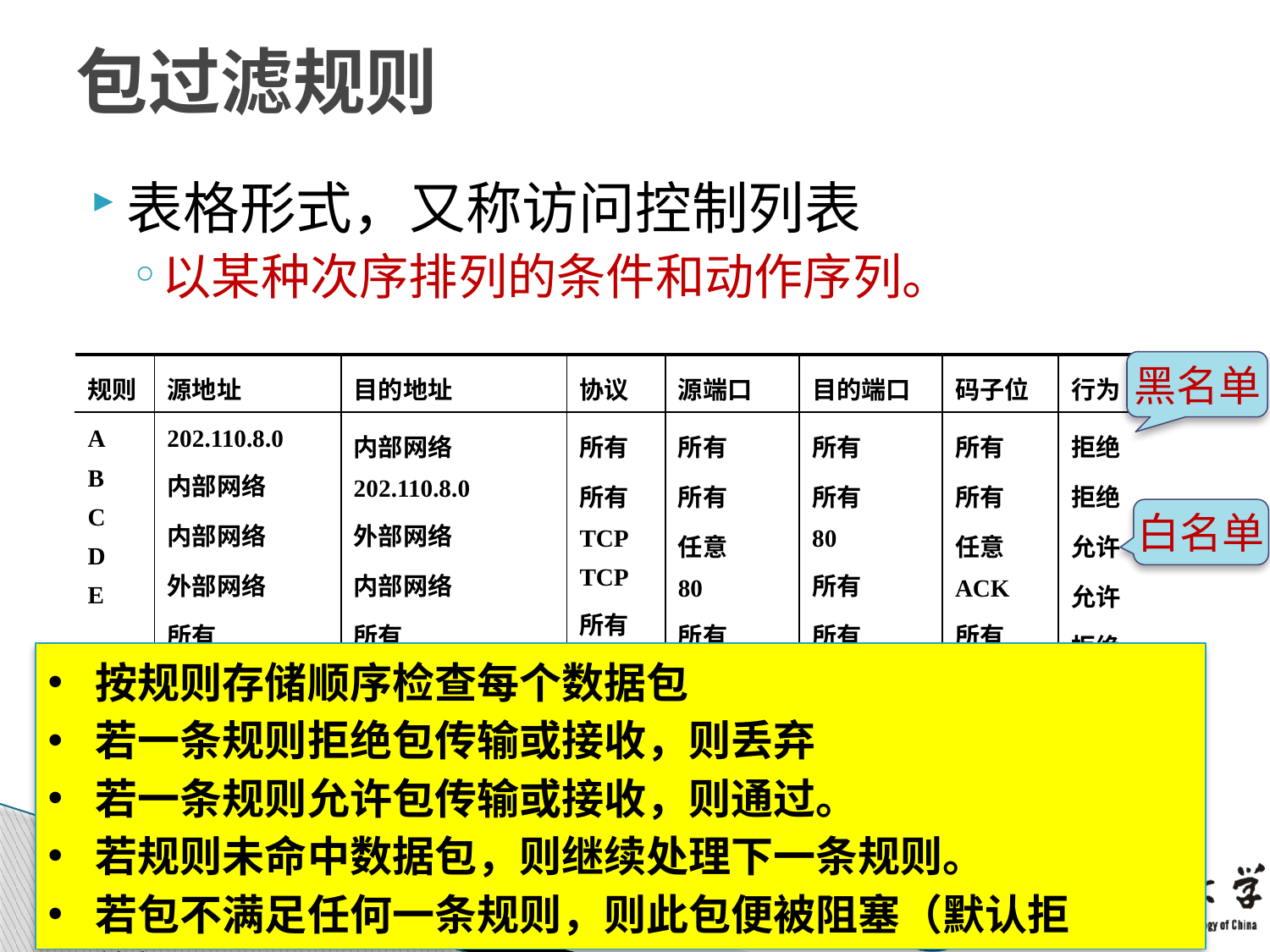

# 包过滤规则
表格形式，又称访问控制列表
以某种次序排列的条件和动作序列。

黑名单
| 规则 | 源地址 | 目的地址 | 协议 | 源端口 | 目的端口 | 码子位 | 行为 |
| --- | --- | --- | --- | --- | --- | --- | --- |
| A B C D E | 202.110.8.0 内部网络 内部网络 外部网络 所有 | 内部网络 202.110.8.0 外部网络 内部网络 所有 | 所有 所有 TCP TCP 所有 | 所有 所有 任意 80 所有 | 所有 所有 80 所有 所有 | 所有 所有 任意 ACK 所有 | 拒绝 拒绝 允许 允许 拒绝 |
白名单
按规则存储顺序检查每个数据包
若一条规则拒绝包传输或接收，则丢弃
若一条规则允许包传输或接收，则通过。
若规则未命中数据包，则继续处理下一条规则。
若包不满足任何一条规则，则此包便被阻塞（默认拒绝）。
25